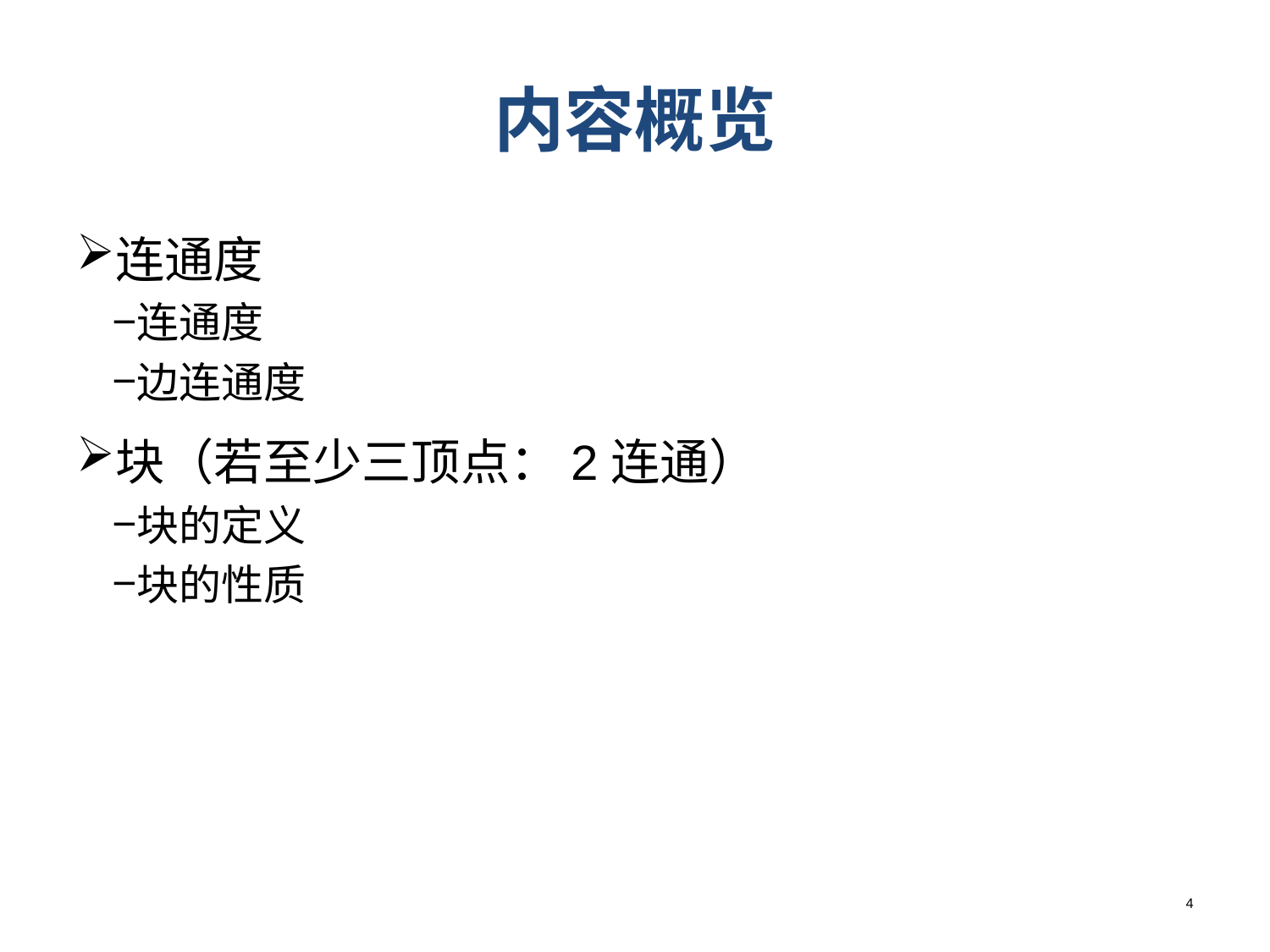

# 内容概览
连通度
连通度
边连通度
块（若至少三顶点：2连通）
块的定义
块的性质
4